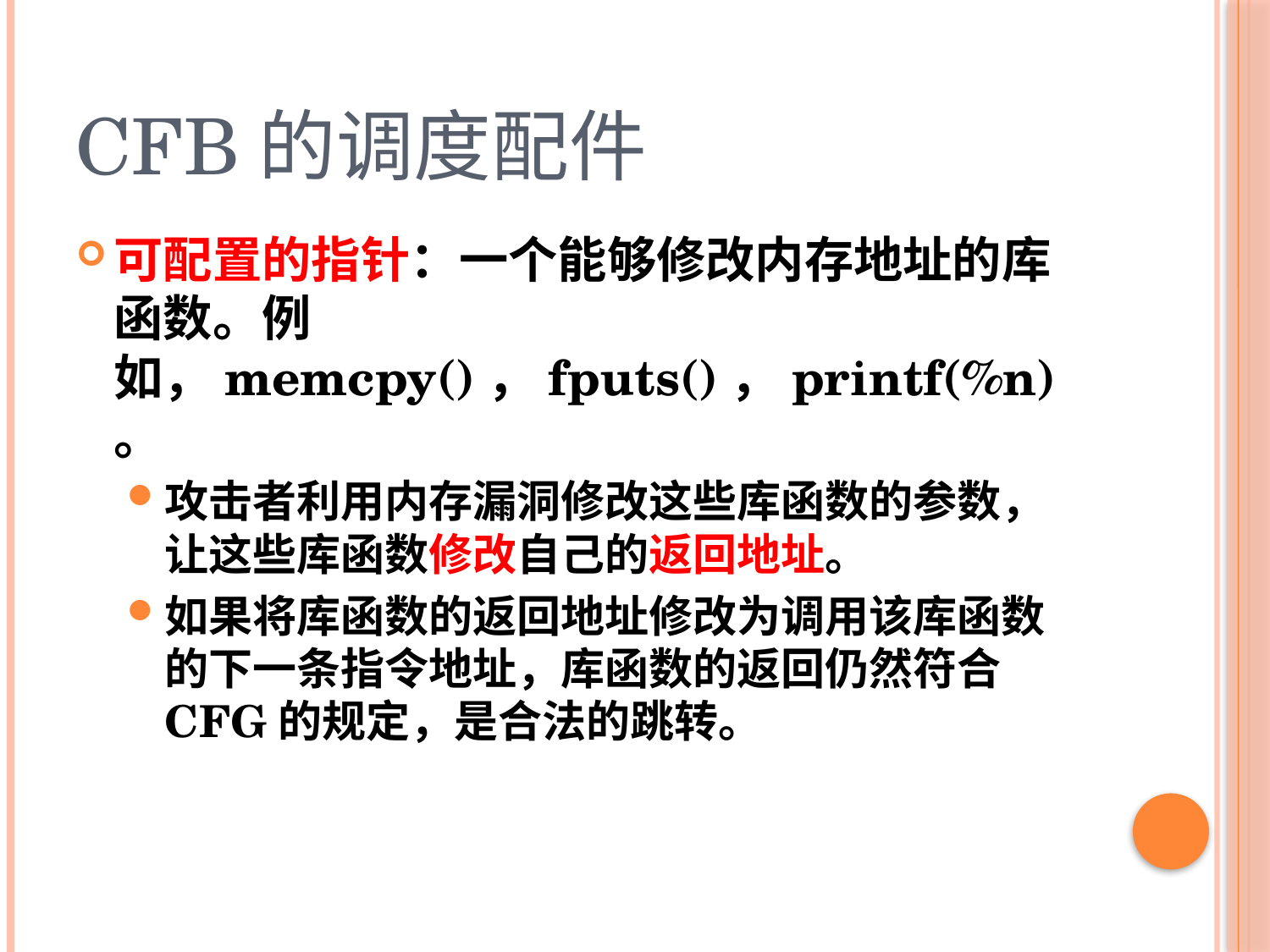

# CFB的调度配件
可配置的指针：一个能够修改内存地址的库函数。例如，memcpy()，fputs()，printf(%n)。
攻击者利用内存漏洞修改这些库函数的参数，让这些库函数修改自己的返回地址。
如果将库函数的返回地址修改为调用该库函数的下一条指令地址，库函数的返回仍然符合CFG的规定，是合法的跳转。